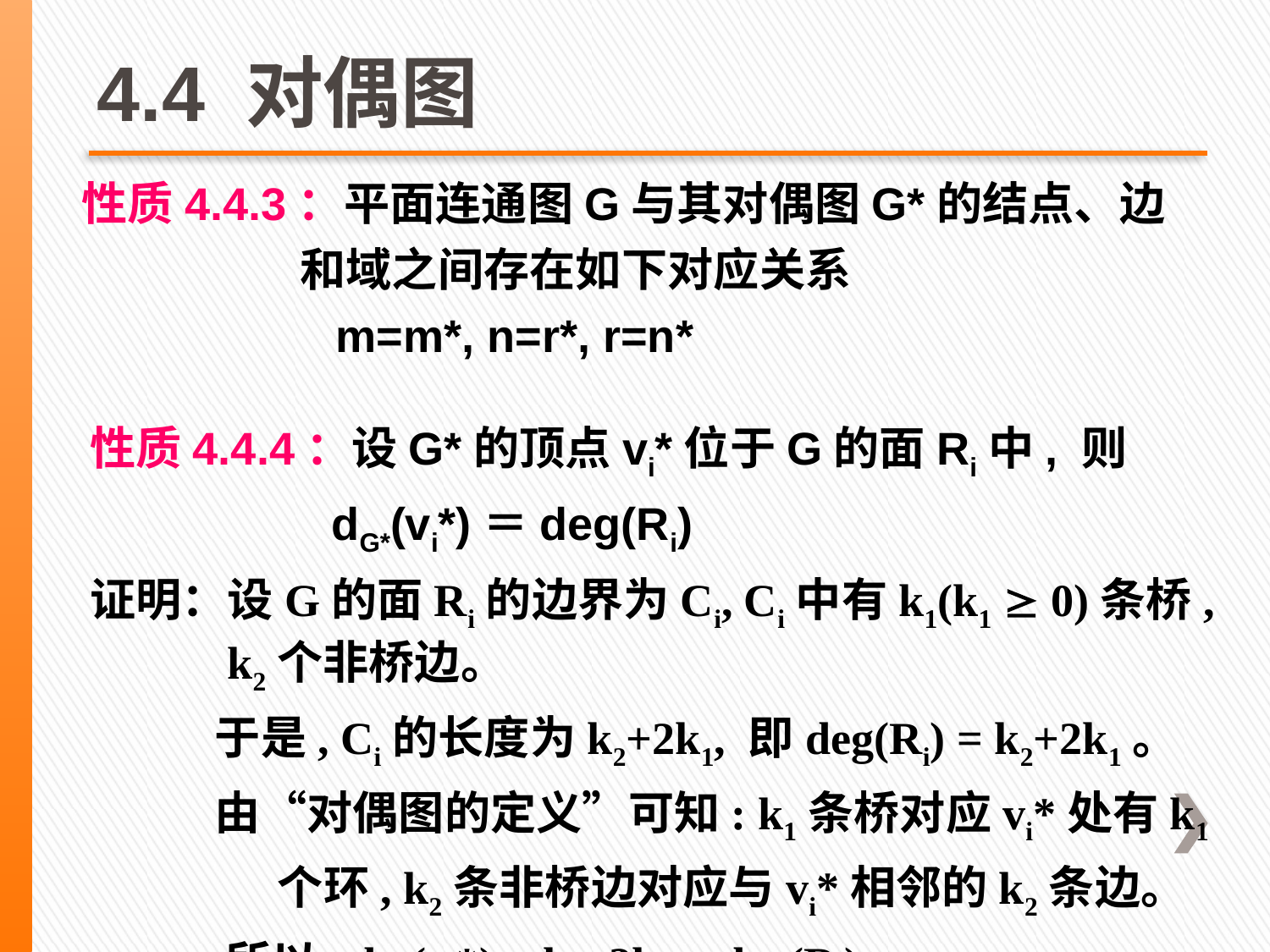

# 4.4 对偶图
性质4.4.3：平面连通图G与其对偶图G*的结点、边
                    和域之间存在如下对应关系
                    m=m*, n=r*, r=n*
性质4.4.4：设G*的顶点vi*位于G的面Ri中, 则
                   dG*(vi*)＝deg(Ri)
证明：设G的面Ri的边界为Ci, Ci中有k1(k1 ≥ 0)条桥,
            k2个非桥边。
           于是, Ci的长度为k2+2k1, 即deg(Ri) = k2+2k1。
           由“对偶图的定义”可知: k1条桥对应vi*处有k1个环, k2条非桥边对应与vi*相邻的k2条边。
            所以, dG*(vi*) = k2+2k1 = deg(Ri)。